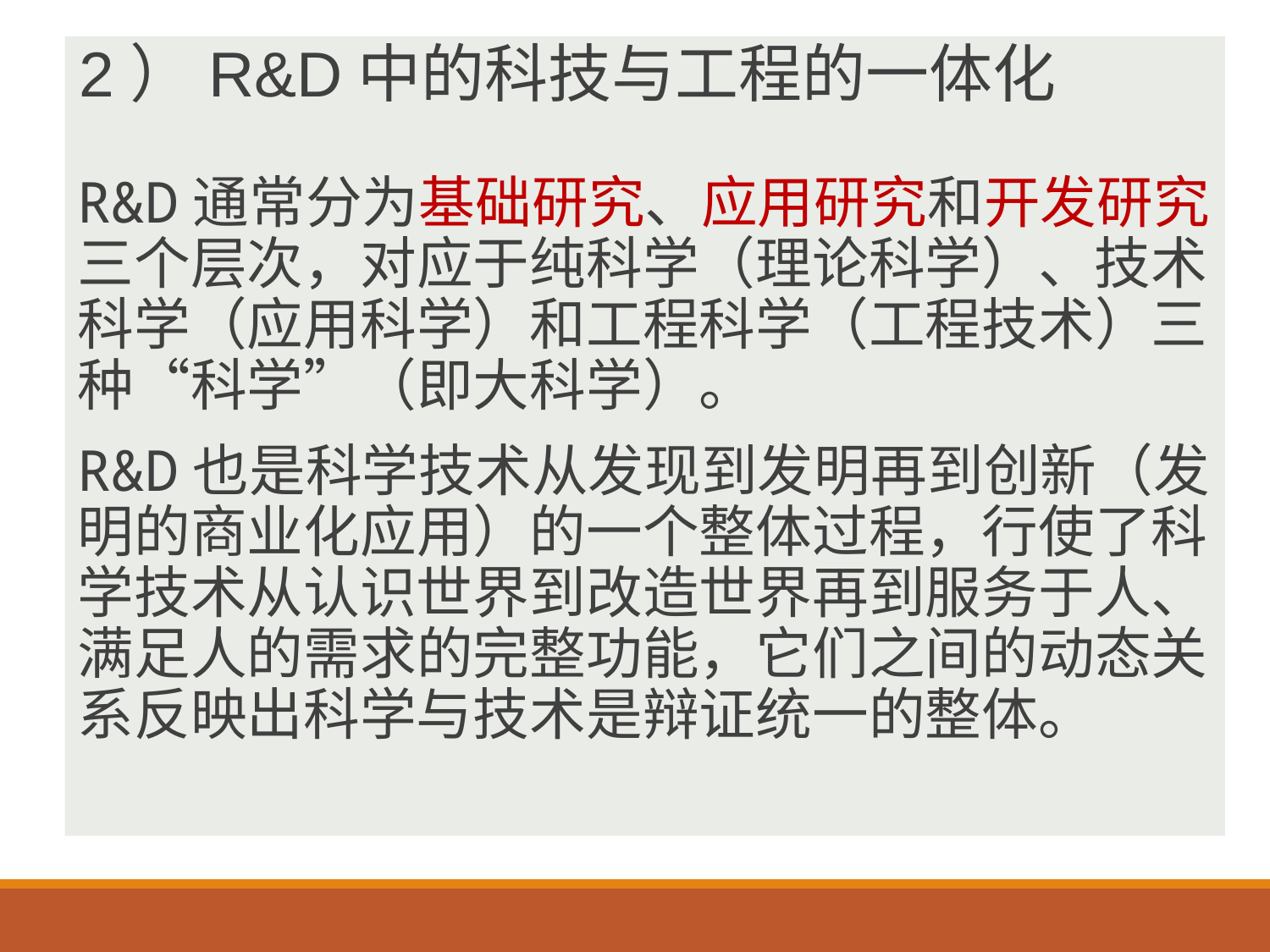

2）R&D中的科技与工程的一体化
R&D通常分为基础研究、应用研究和开发研究三个层次，对应于纯科学（理论科学）、技术科学（应用科学）和工程科学（工程技术）三种“科学”（即大科学）。
R&D也是科学技术从发现到发明再到创新（发明的商业化应用）的一个整体过程，行使了科学技术从认识世界到改造世界再到服务于人、满足人的需求的完整功能，它们之间的动态关系反映出科学与技术是辩证统一的整体。